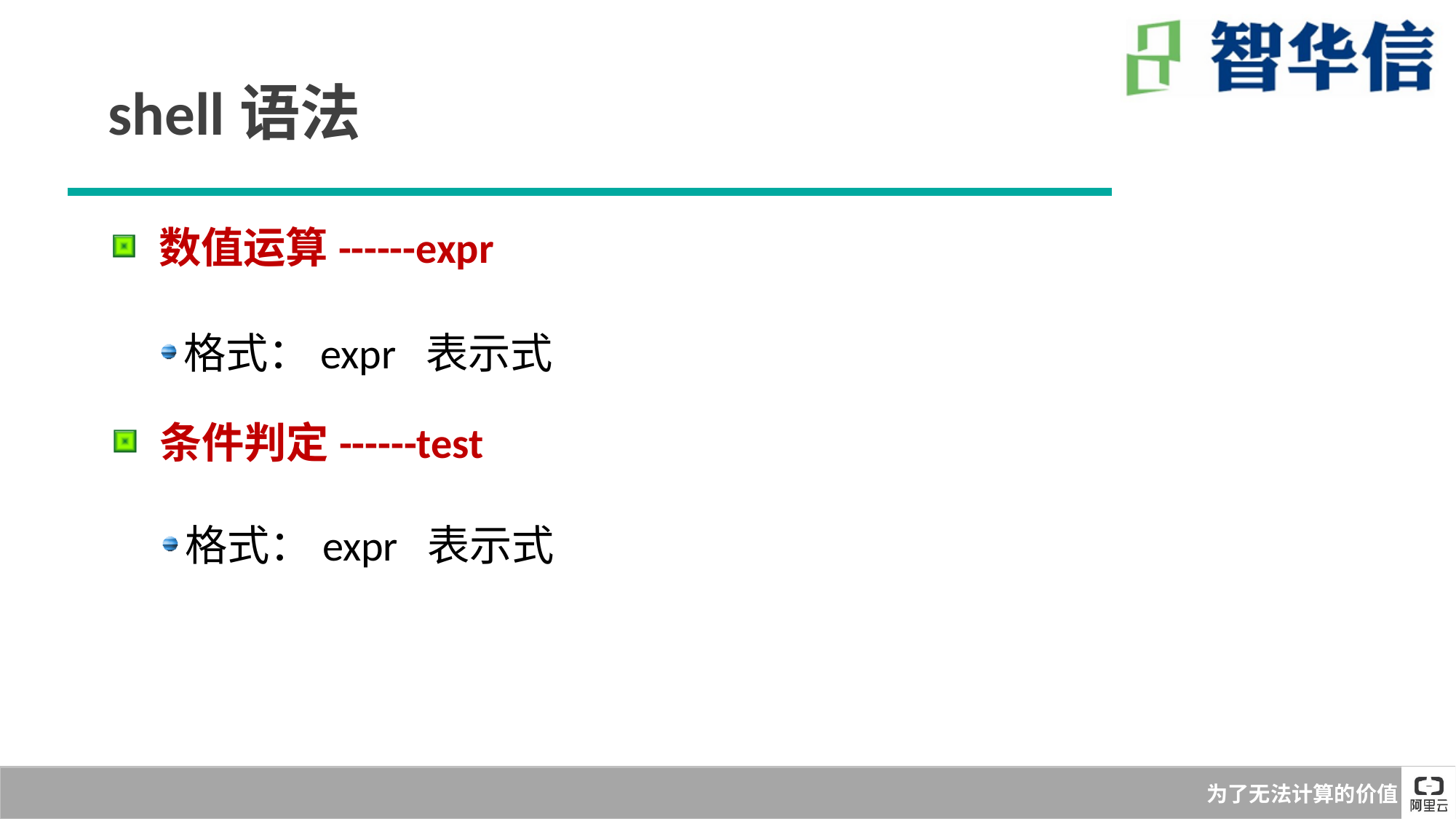

shell语法
 数值运算------expr
格式：expr  表示式
 条件判定------test
格式：expr  表示式